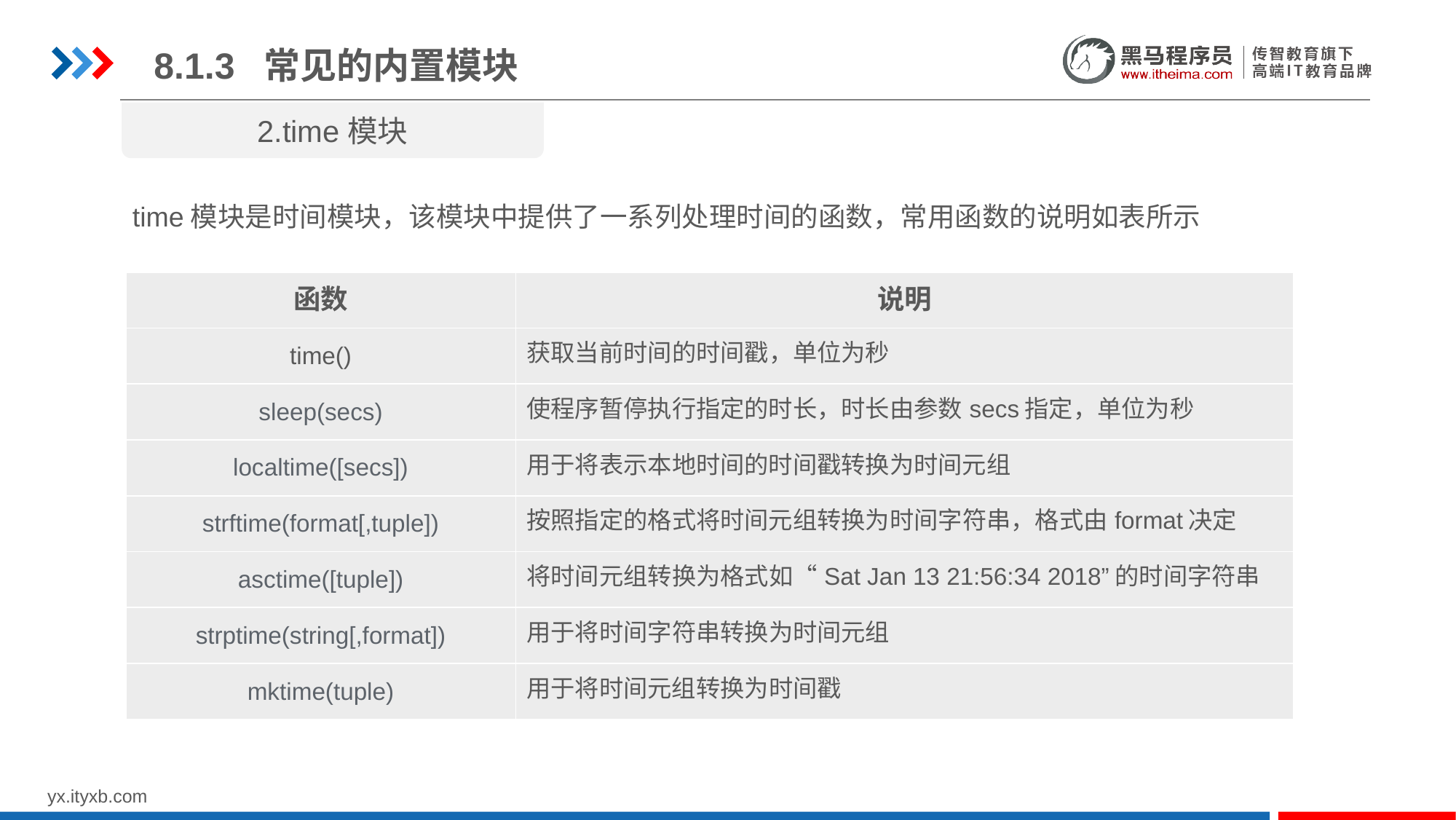

8.1.3  常见的内置模块

2.time模块
time模块是时间模块，该模块中提供了一系列处理时间的函数，常用函数的说明如表所示
| 函数 | 说明 |
| --- | --- |
| time() | 获取当前时间的时间戳，单位为秒 |
| sleep(secs) | 使程序暂停执行指定的时长，时长由参数secs指定，单位为秒 |
| localtime([secs]) | 用于将表示本地时间的时间戳转换为时间元组 |
| strftime(format[,tuple]) | 按照指定的格式将时间元组转换为时间字符串，格式由format决定 |
| asctime([tuple]) | 将时间元组转换为格式如“Sat Jan 13 21:56:34 2018”的时间字符串 |
| strptime(string[,format]) | 用于将时间字符串转换为时间元组 |
| mktime(tuple) | 用于将时间元组转换为时间戳 |